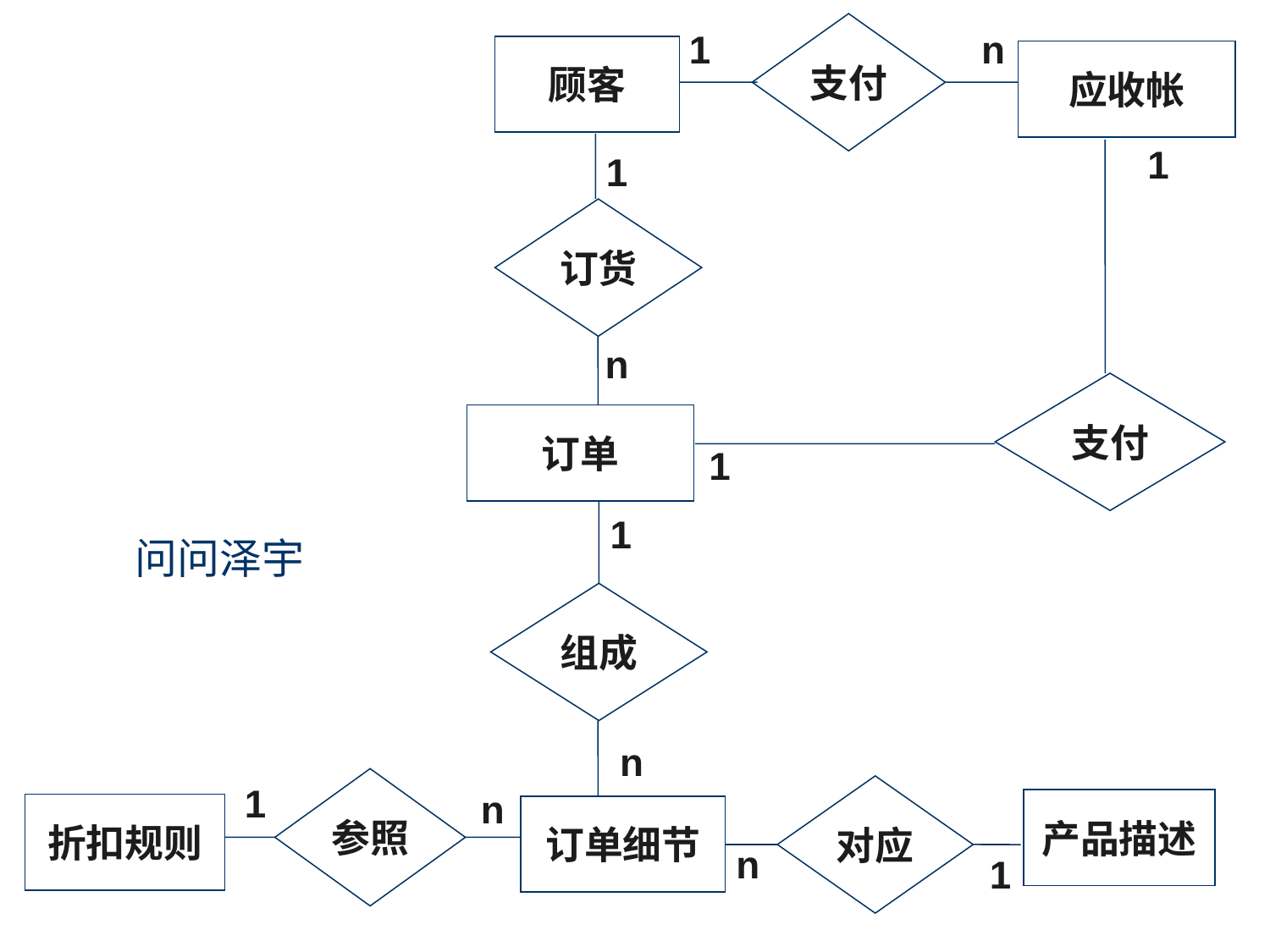

支付
 1
n
顾客
应收帐

  1

1
订货
n

支付
订单
 1

 1
组成

 n
参照
  1
对应
   n
产品描述
折扣规则
订单细节
 n

 1
问问泽宇